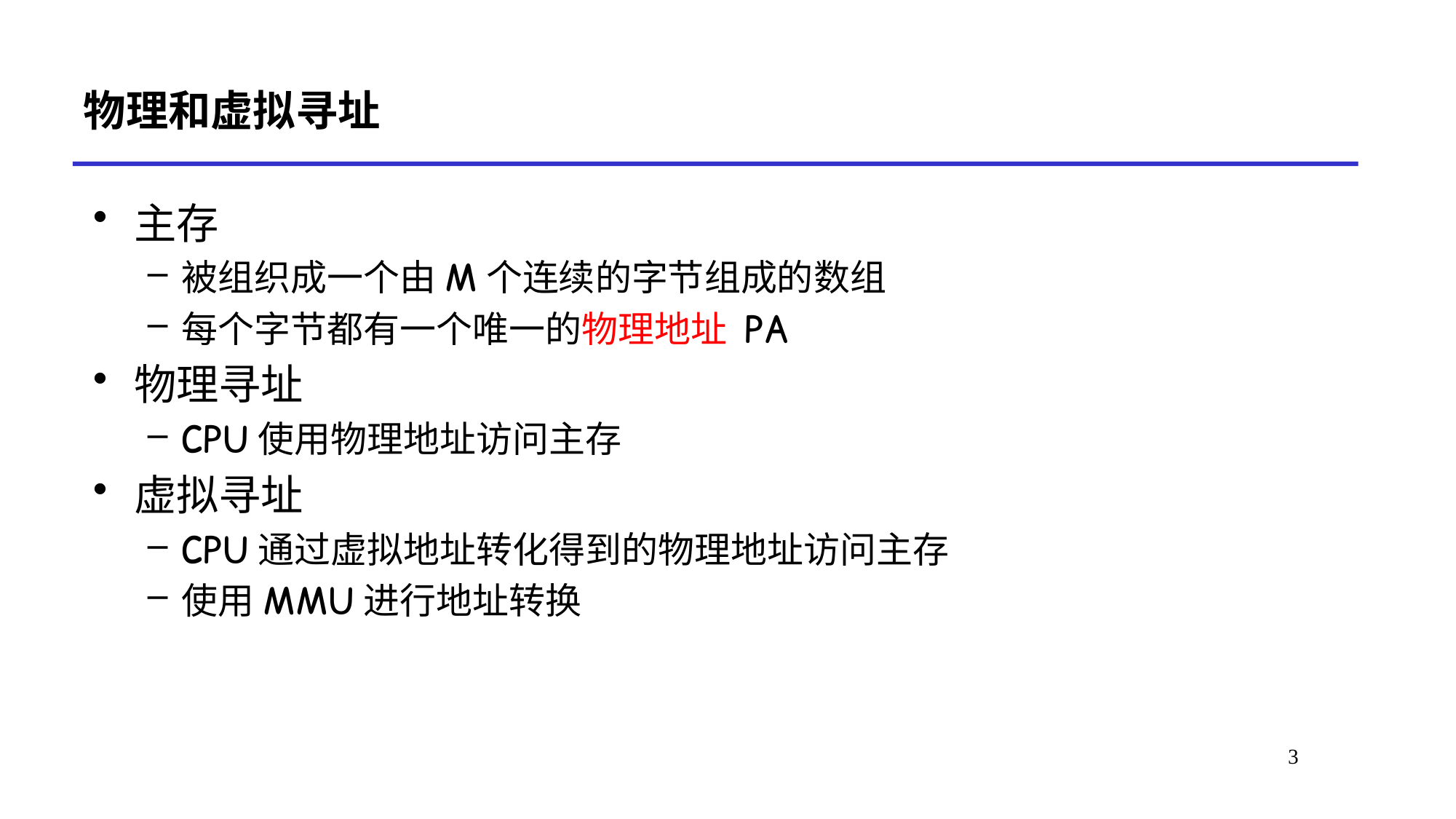

# 物理和虚拟寻址
主存
被组织成一个由M个连续的字节组成的数组
每个字节都有一个唯一的物理地址 PA
物理寻址
CPU使用物理地址访问主存
虚拟寻址
CPU通过虚拟地址转化得到的物理地址访问主存
使用MMU进行地址转换

3